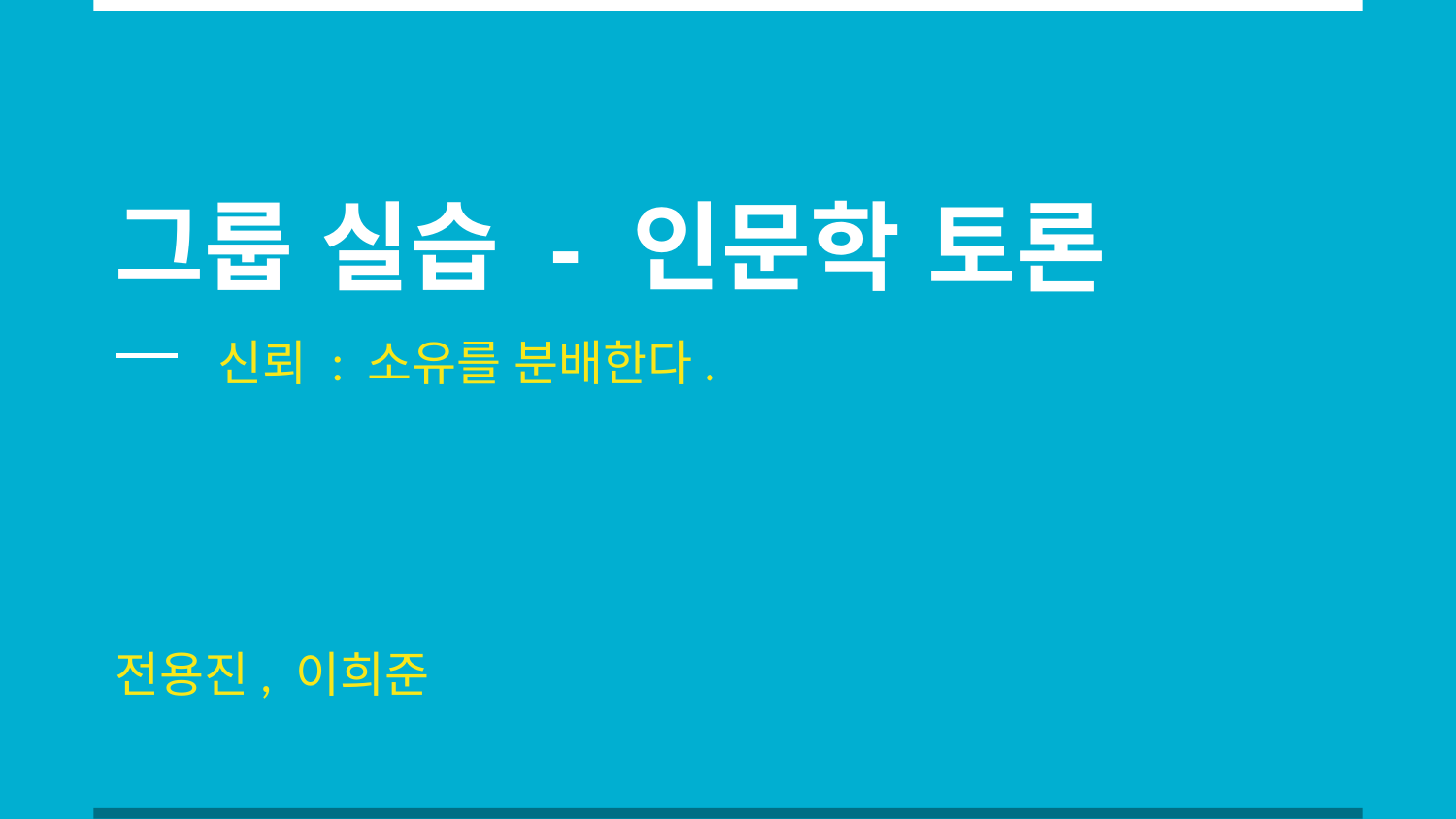

# 그룹 실습 - 인문학 토론
신뢰 : 소유를 분배한다.
전용진, 이희준